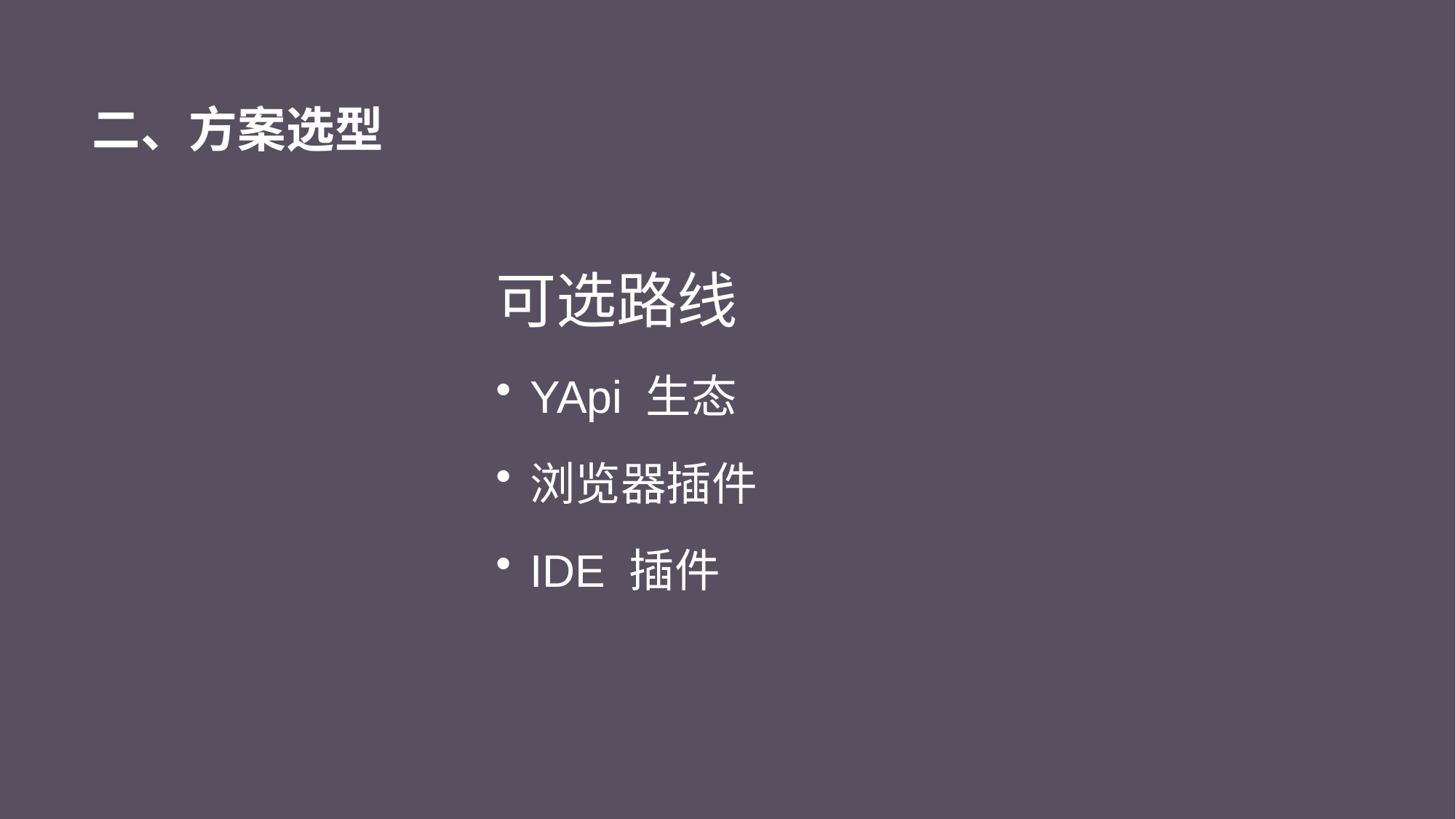

# 二、方案选型
可选路线
YApi 生态
浏览器插件
IDE 插件